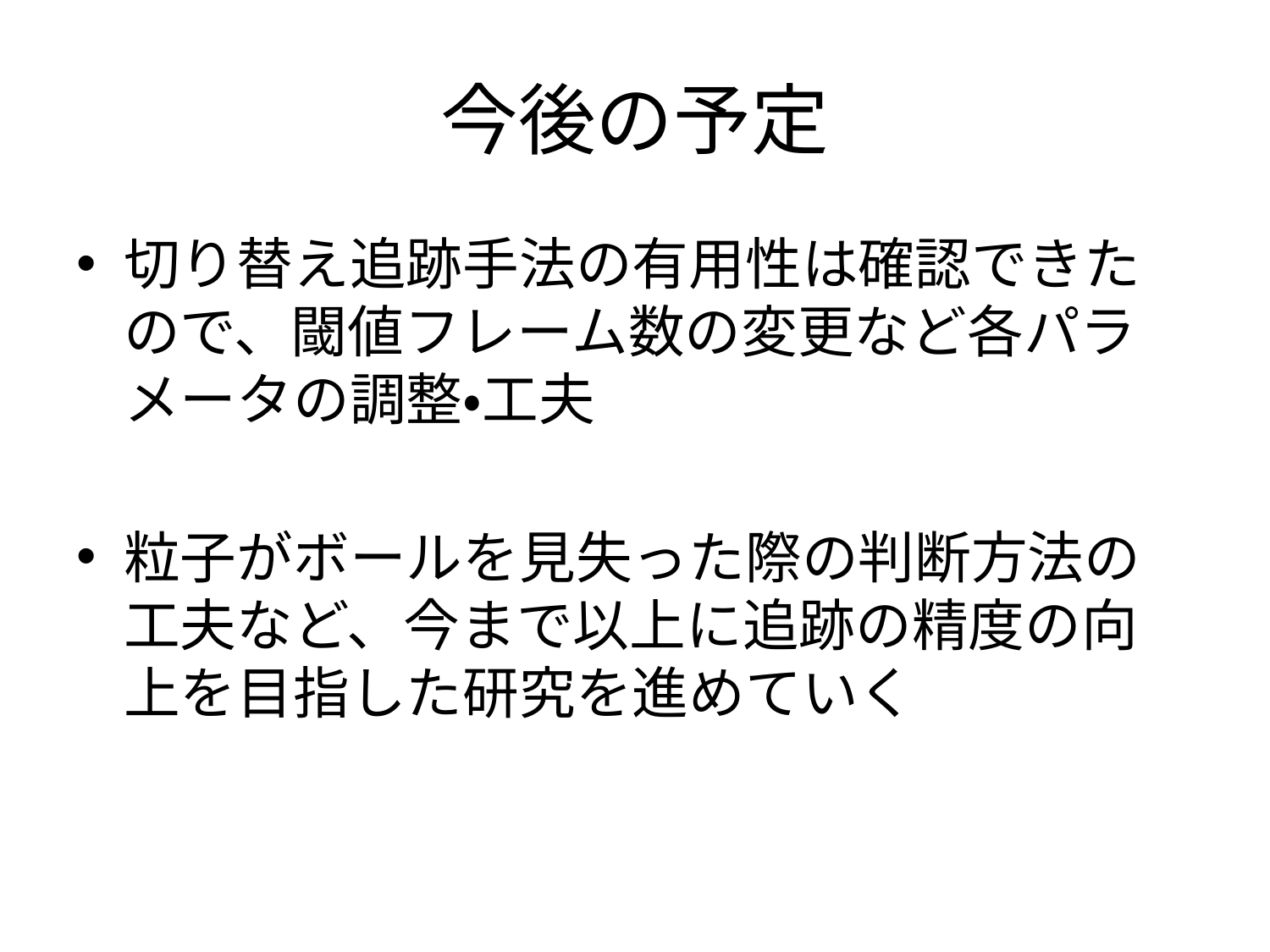

# 今後の予定
切り替え追跡手法の有用性は確認できたので、閾値フレーム数の変更など各パラメータの調整・工夫

粒子がボールを見失った際の判断方法の工夫など、今まで以上に追跡の精度の向上を目指した研究を進めていく